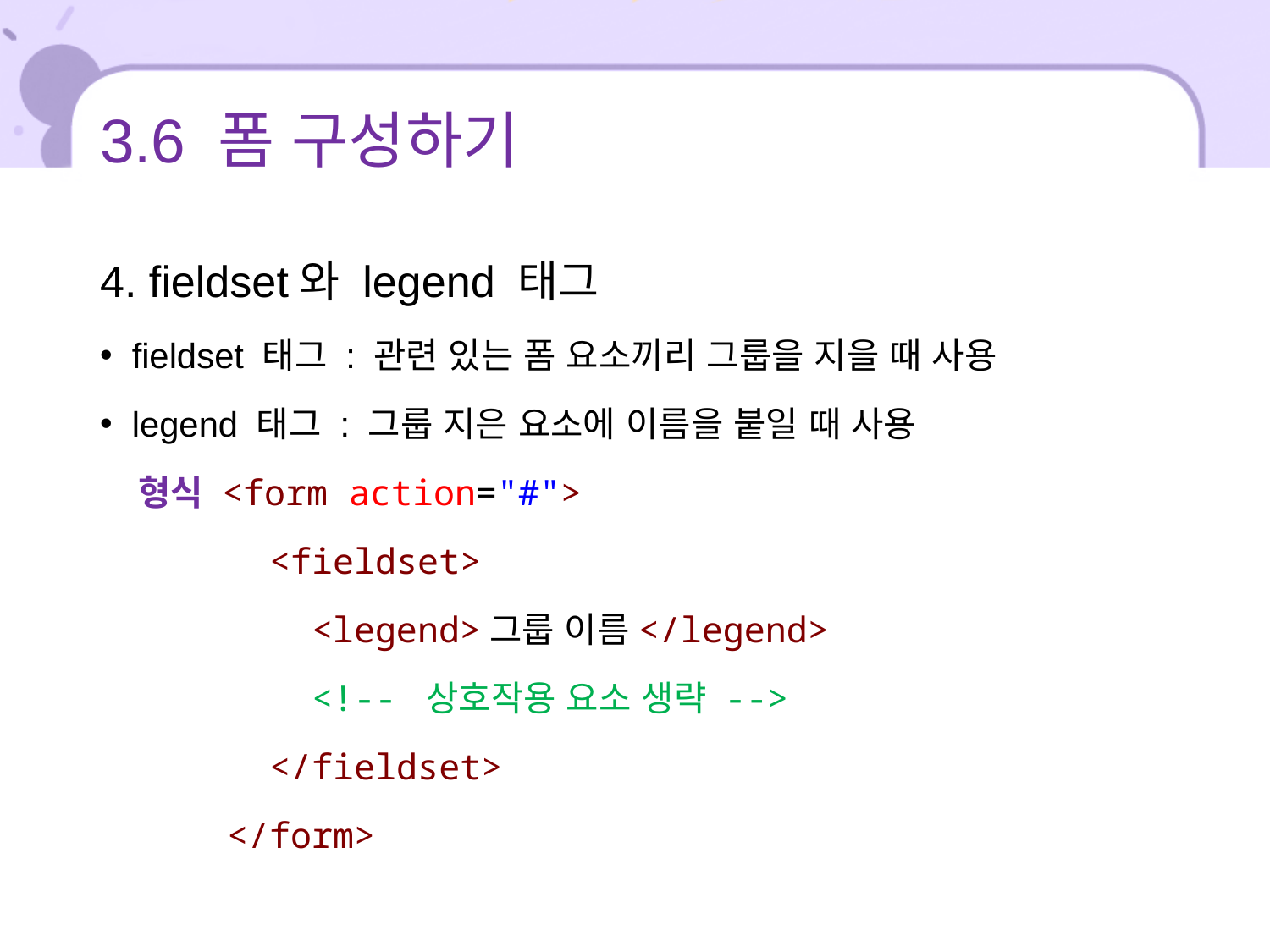

# 3.6 폼 구성하기
4. fieldset와 legend 태그
fieldset 태그 : 관련 있는 폼 요소끼리 그룹을 지을 때 사용
legend 태그 : 그룹 지은 요소에 이름을 붙일 때 사용
   형식 <form action="#">
        <fieldset>
          <legend>그룹 이름</legend>
          <!-- 상호작용 요소 생략 -->
        </fieldset>
      </form>